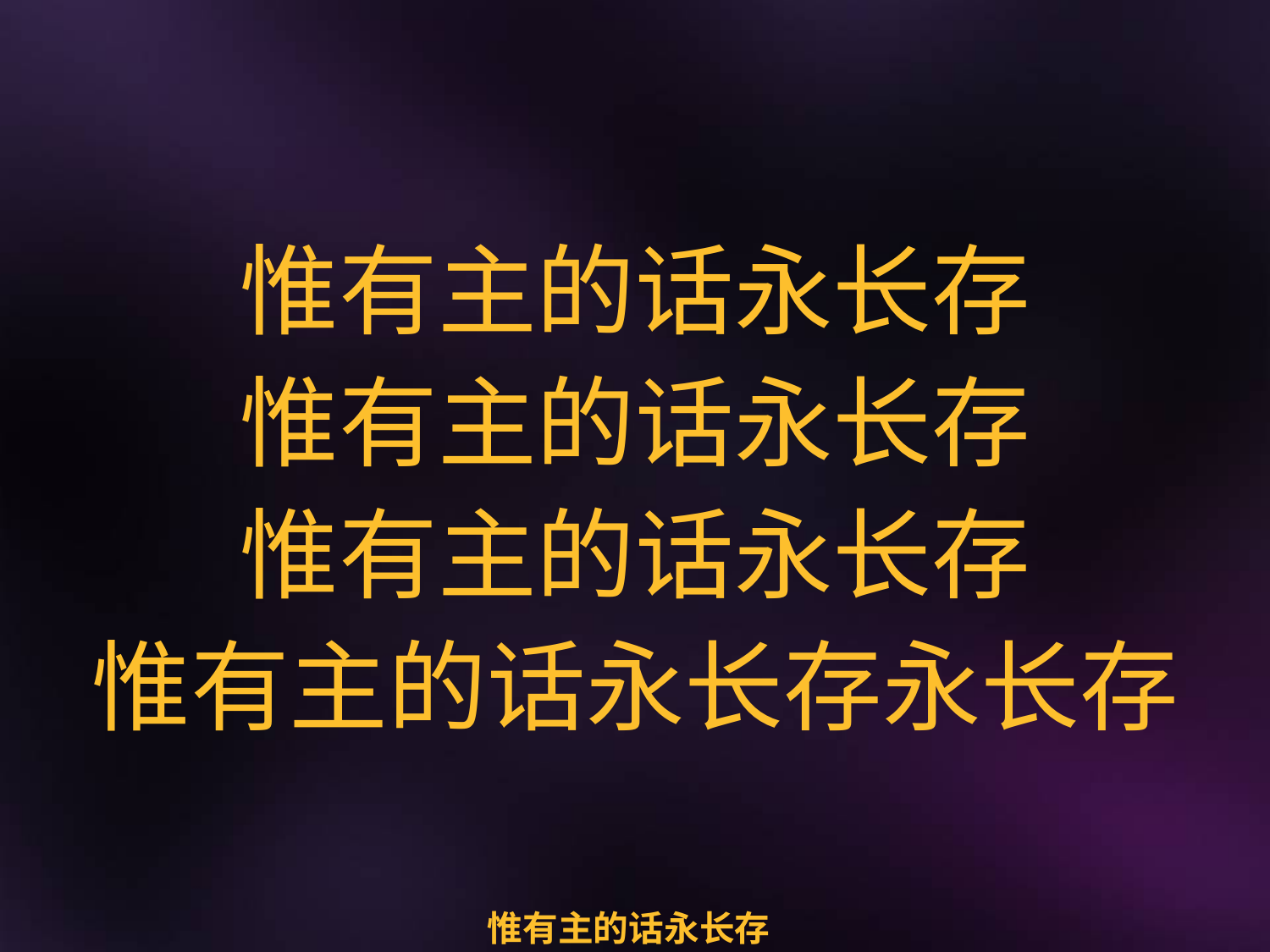

惟有主的话永长存
惟有主的话永长存
惟有主的话永长存
惟有主的话永长存永长存
惟有主的话永长存